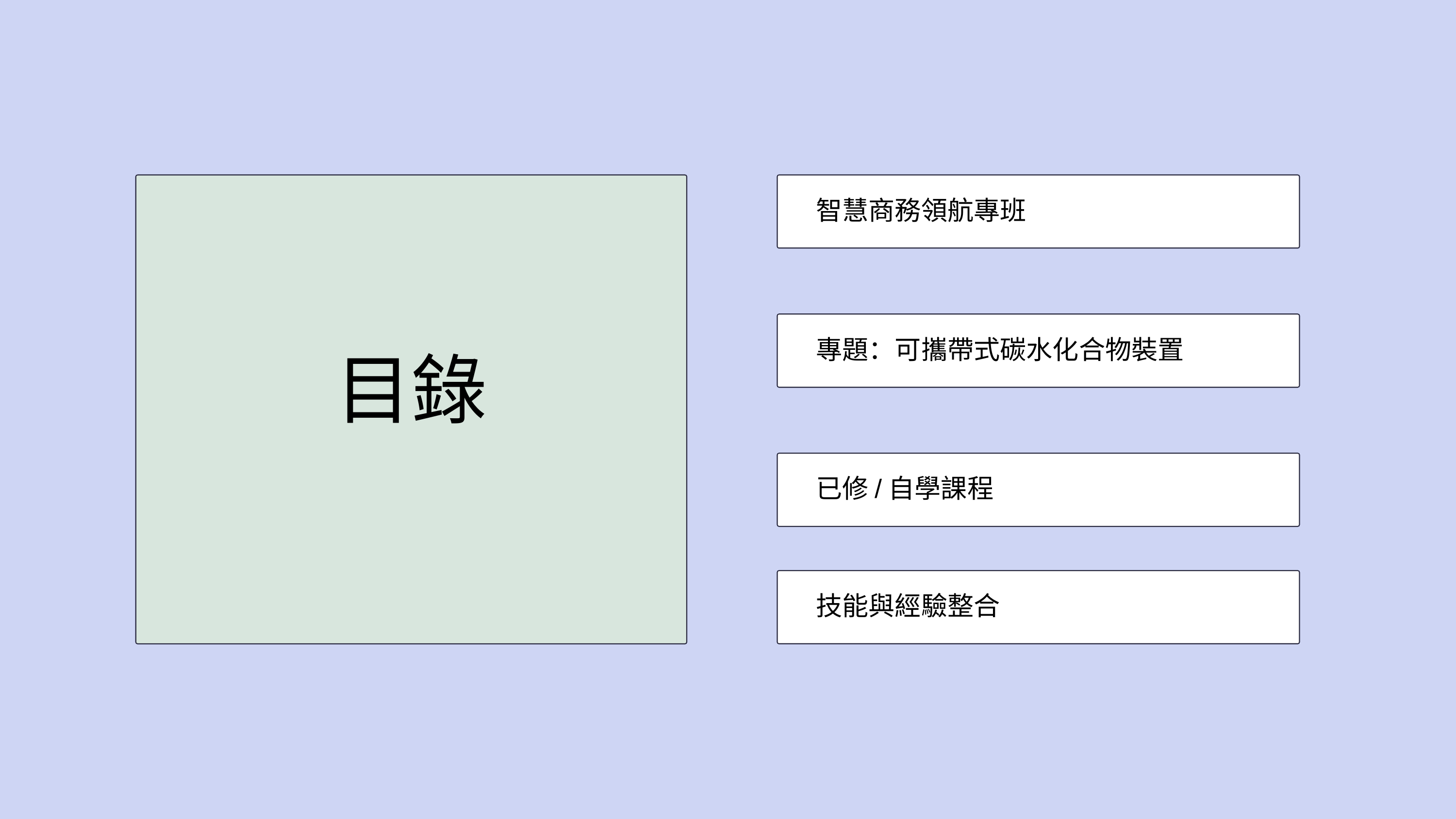

智慧商務領航專班

專題：可攜帶式碳水化合物裝置
目錄

已修/自學課程

技能與經驗整合